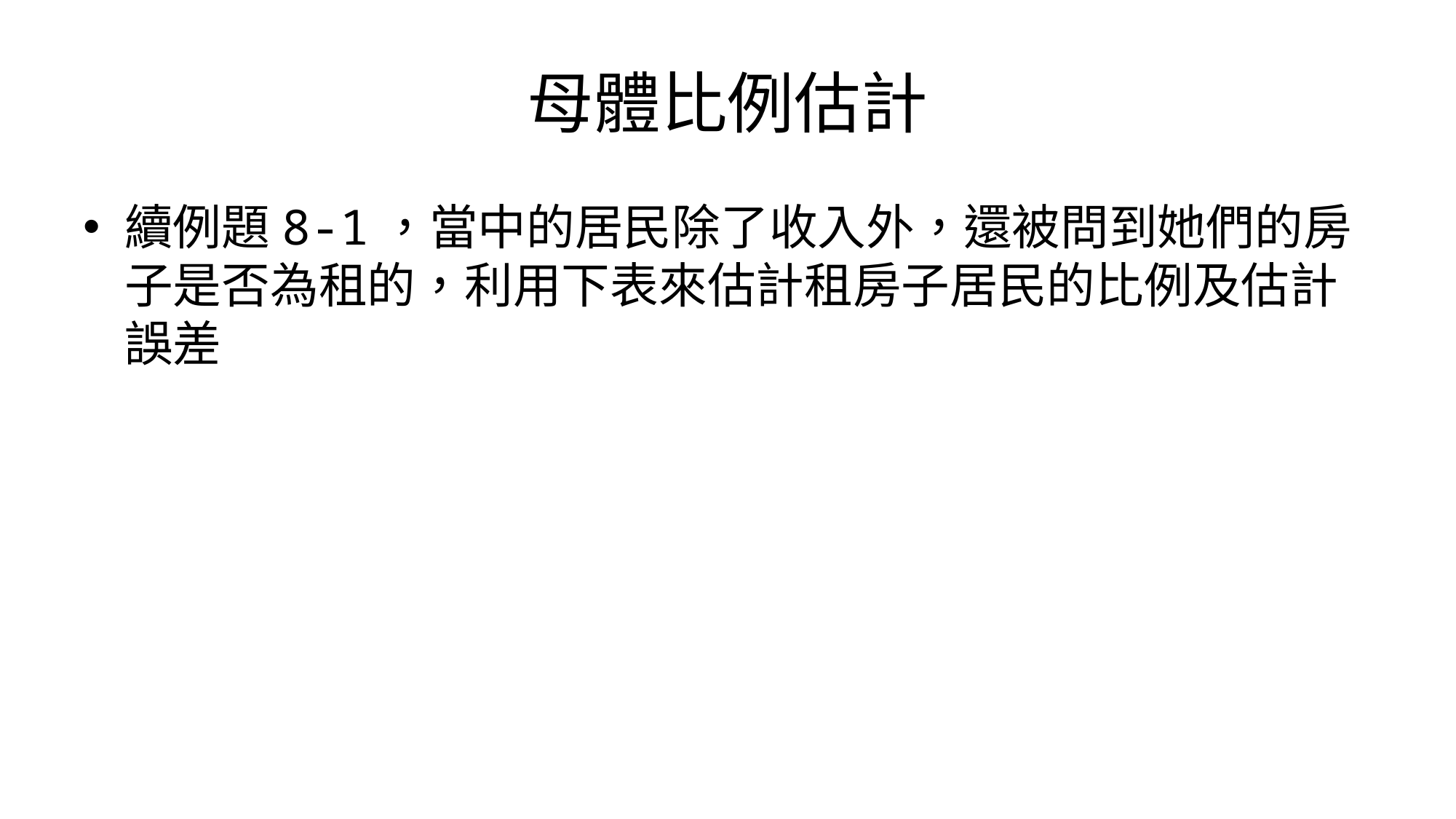

# 母體比例估計
續例題8-1，當中的居民除了收入外，還被問到她們的房子是否為租的，利用下表來估計租房子居民的比例及估計誤差